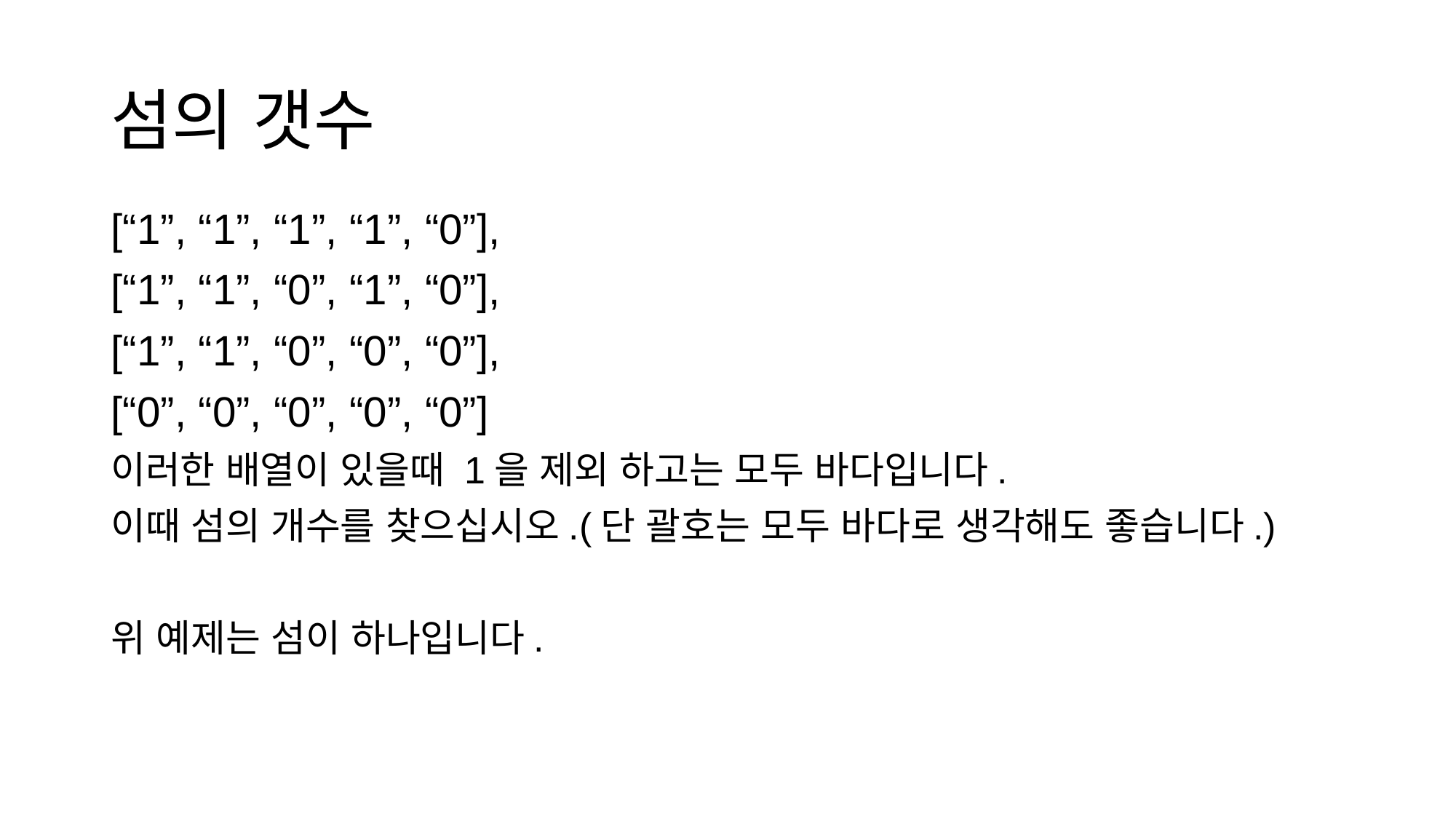

# 섬의 갯수
[“1”, “1”, “1”, “1”, “0”],
[“1”, “1”, “0”, “1”, “0”],
[“1”, “1”, “0”, “0”, “0”],
[“0”, “0”, “0”, “0”, “0”]
이러한 배열이 있을때 1을 제외 하고는 모두 바다입니다.
이때 섬의 개수를 찾으십시오.(단 괄호는 모두 바다로 생각해도 좋습니다.)

위 예제는 섬이 하나입니다.